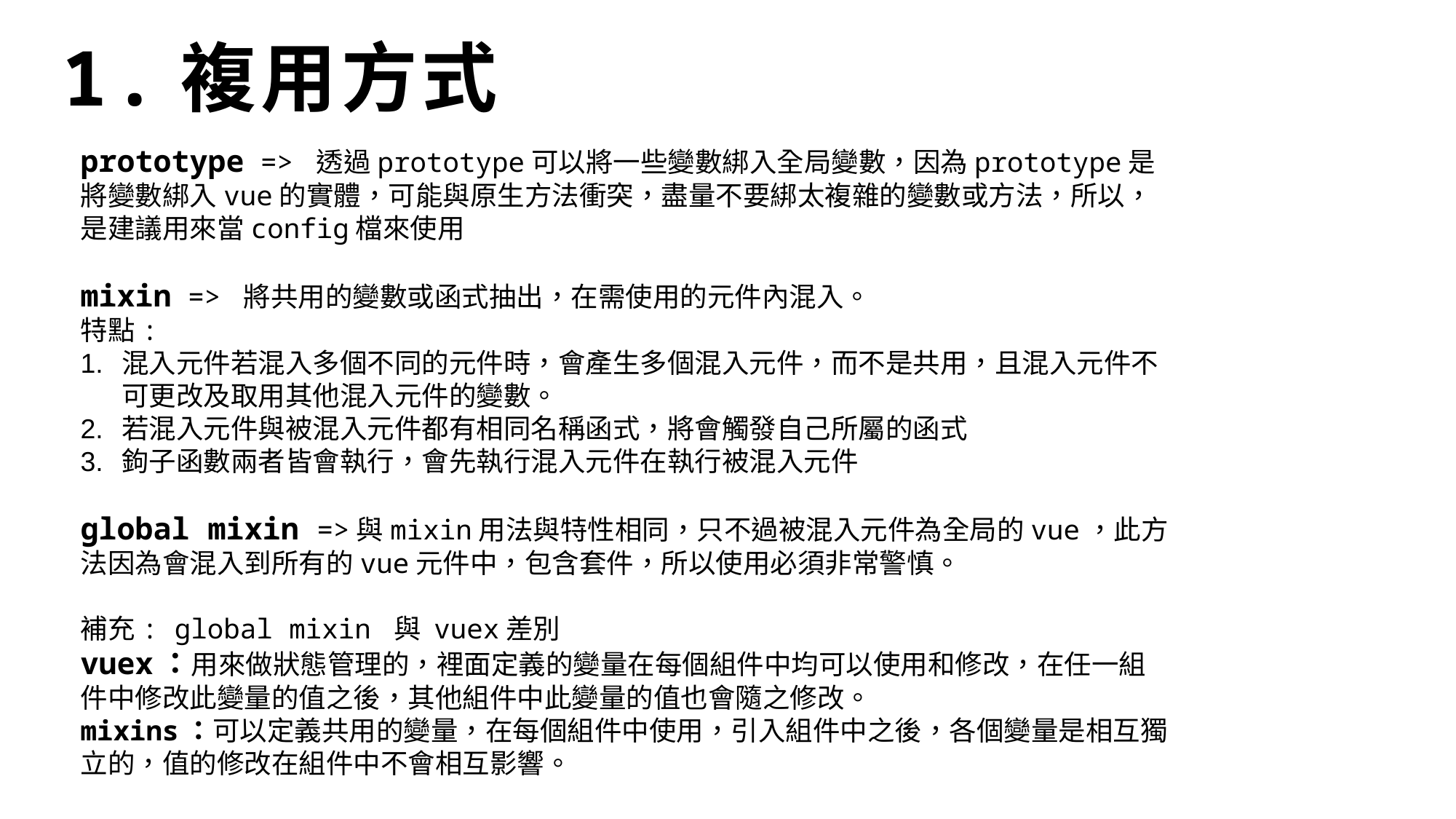

1.複用方式
prototype => 透過prototype可以將一些變數綁入全局變數，因為prototype是將變數綁入vue的實體，可能與原生方法衝突，盡量不要綁太複雜的變數或方法，所以，是建議用來當config檔來使用

mixin => 將共用的變數或函式抽出，在需使用的元件內混入。
特點:
混入元件若混入多個不同的元件時，會產生多個混入元件，而不是共用，且混入元件不可更改及取用其他混入元件的變數。
若混入元件與被混入元件都有相同名稱函式，將會觸發自己所屬的函式
鉤子函數兩者皆會執行，會先執行混入元件在執行被混入元件

global mixin =>與mixin用法與特性相同，只不過被混入元件為全局的vue，此方法因為會混入到所有的vue元件中，包含套件，所以使用必須非常警慎。

補充: global mixin 與 vuex差別
vuex：用來做狀態管理的，裡面定義的變量在每個組件中均可以使用和修改，在任一組件中修改此變量的值之後，其他組件中此變量的值也會隨之修改。
mixins：可以定義共用的變量，在每個組件中使用，引入組件中之後，各個變量是相互獨立的，值的修改在組件中不會相互影響。